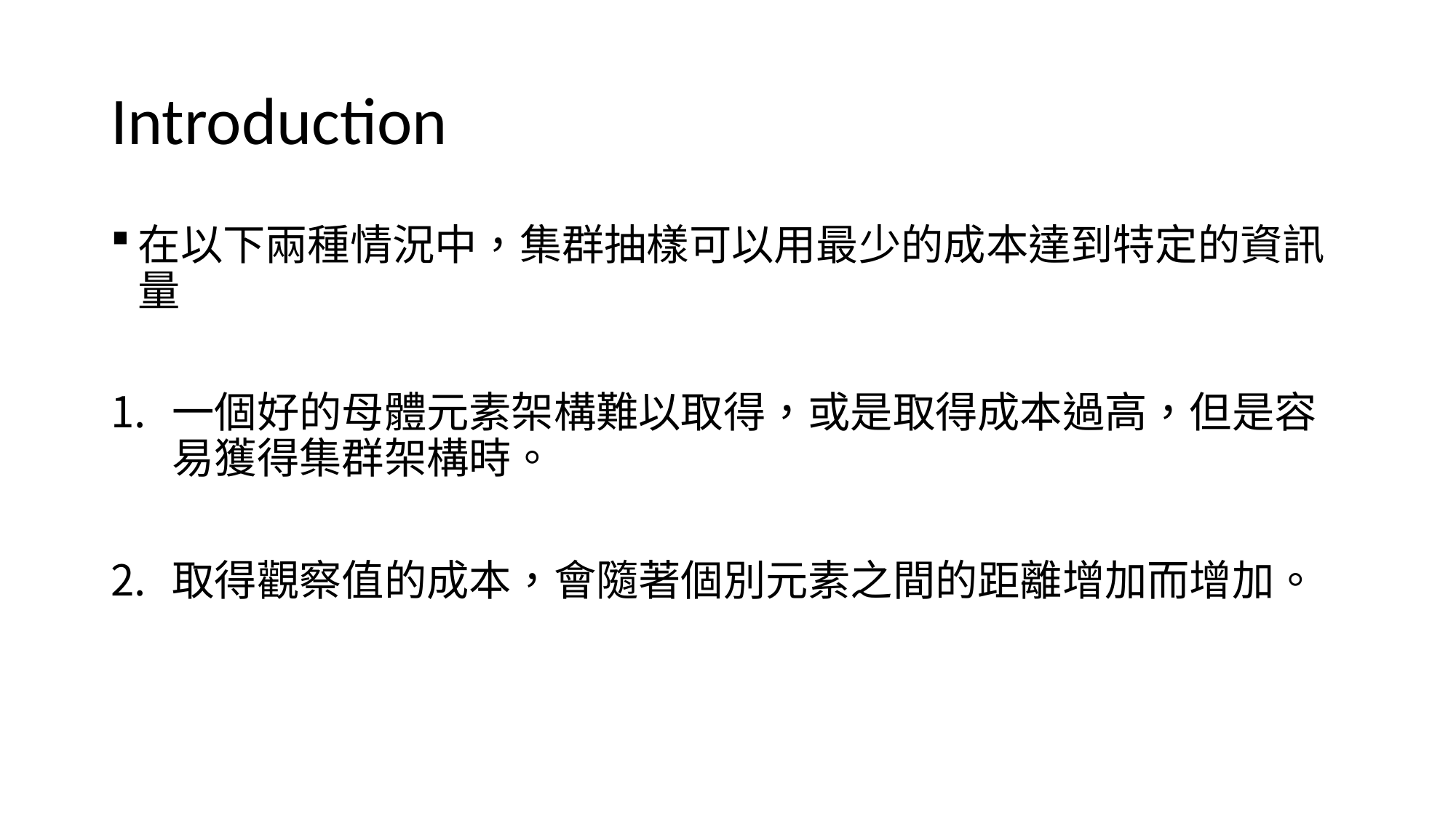

# Introduction
在以下兩種情況中，集群抽樣可以用最少的成本達到特定的資訊量

一個好的母體元素架構難以取得，或是取得成本過高，但是容易獲得集群架構時。

取得觀察值的成本，會隨著個別元素之間的距離增加而增加。